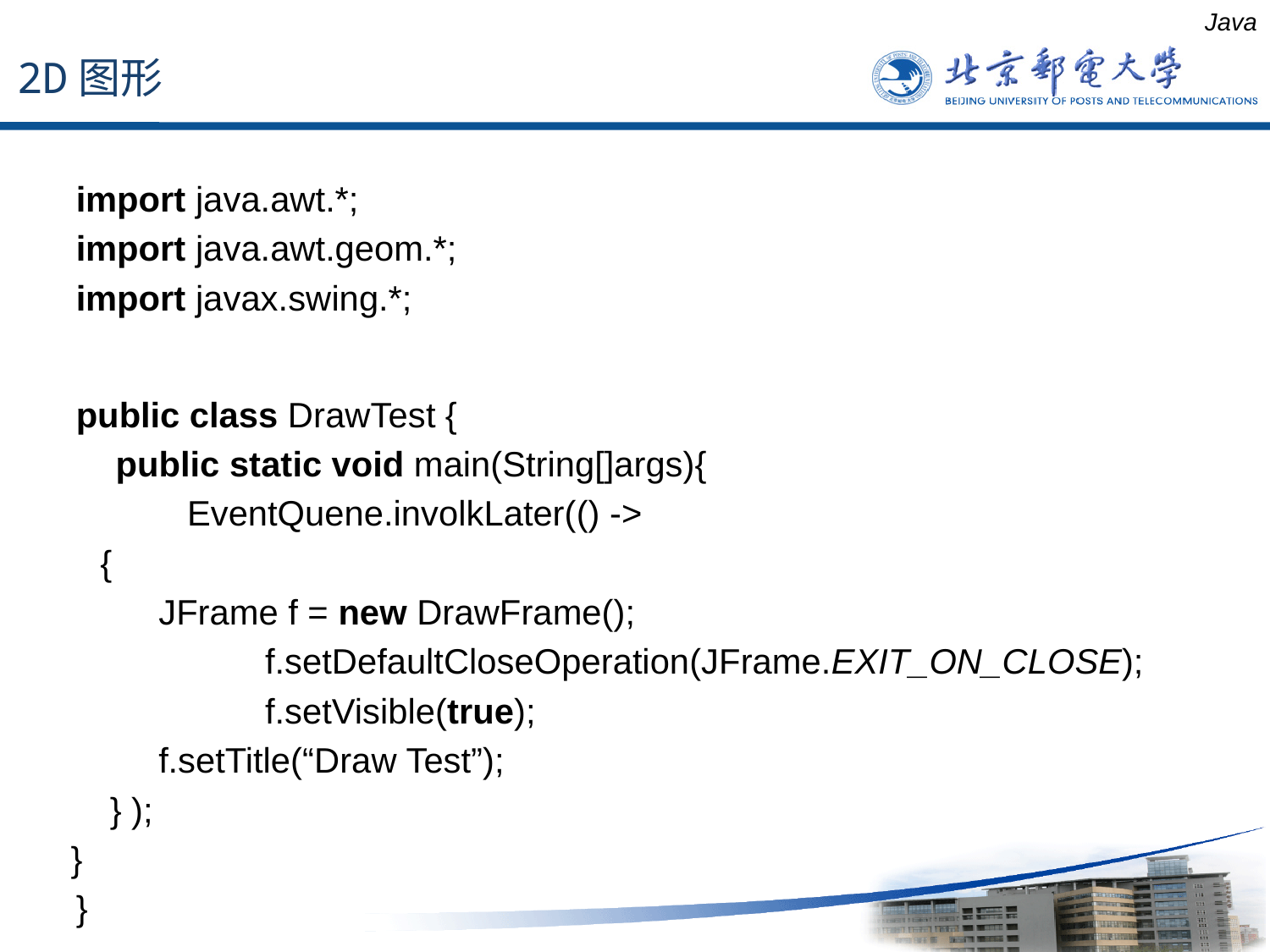

2D图形
Java
import java.awt.*;
import java.awt.geom.*;
import javax.swing.*;

public class DrawTest {
	public static void main(String[]args){
		EventQuene.involkLater(() ->
         {
               JFrame f = new DrawFrame();
		        f.setDefaultCloseOperation(JFrame.EXIT_ON_CLOSE);
		        f.setVisible(true);
               f.setTitle(“Draw Test”);
          } );
      }
}